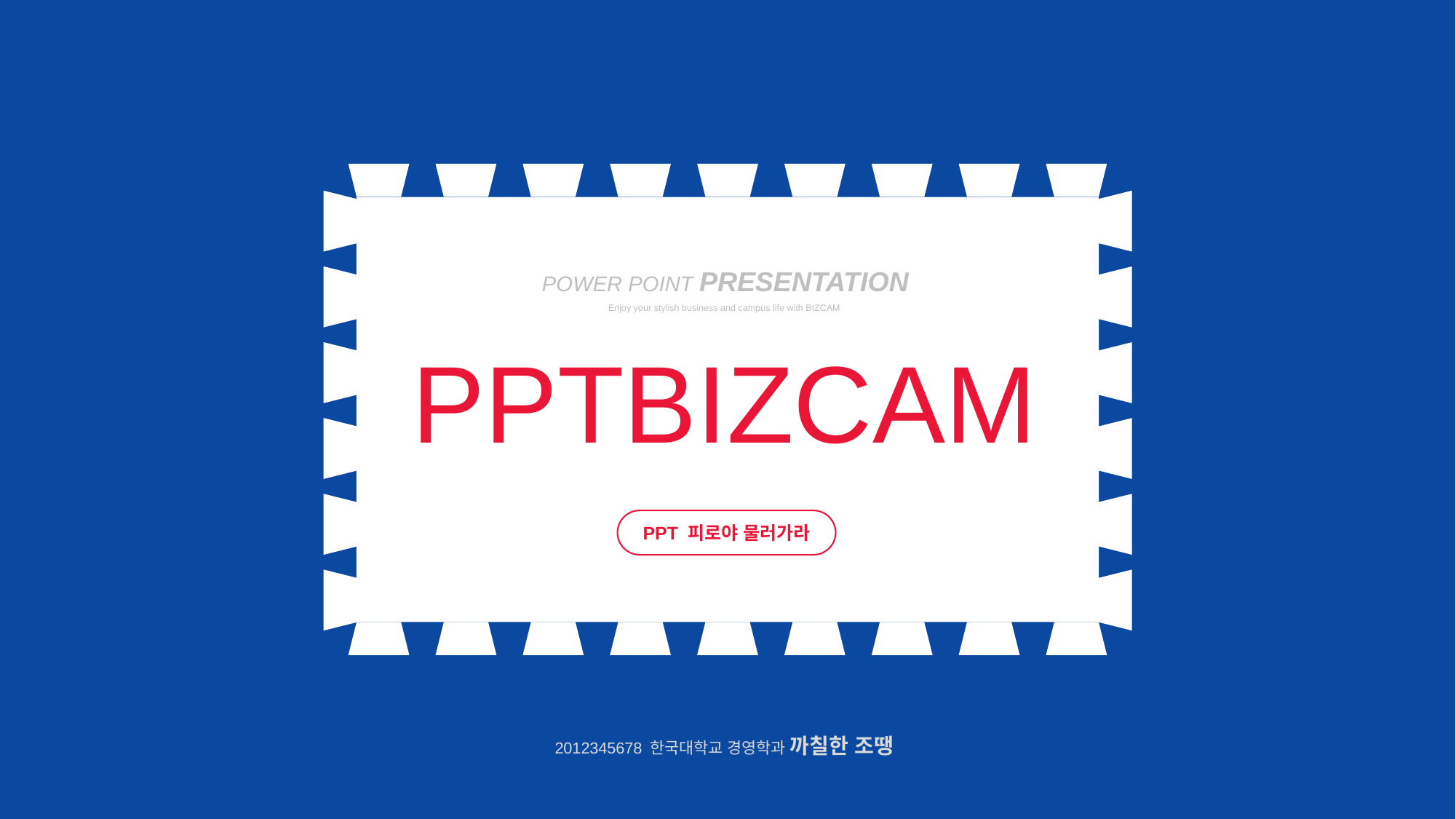

POWER POINT PRESENTATION
Enjoy your stylish business and campus life with BIZCAM
PPTBIZCAM
PPT 피로야 물러가라
2012345678 한국대학교 경영학과 까칠한 조땡